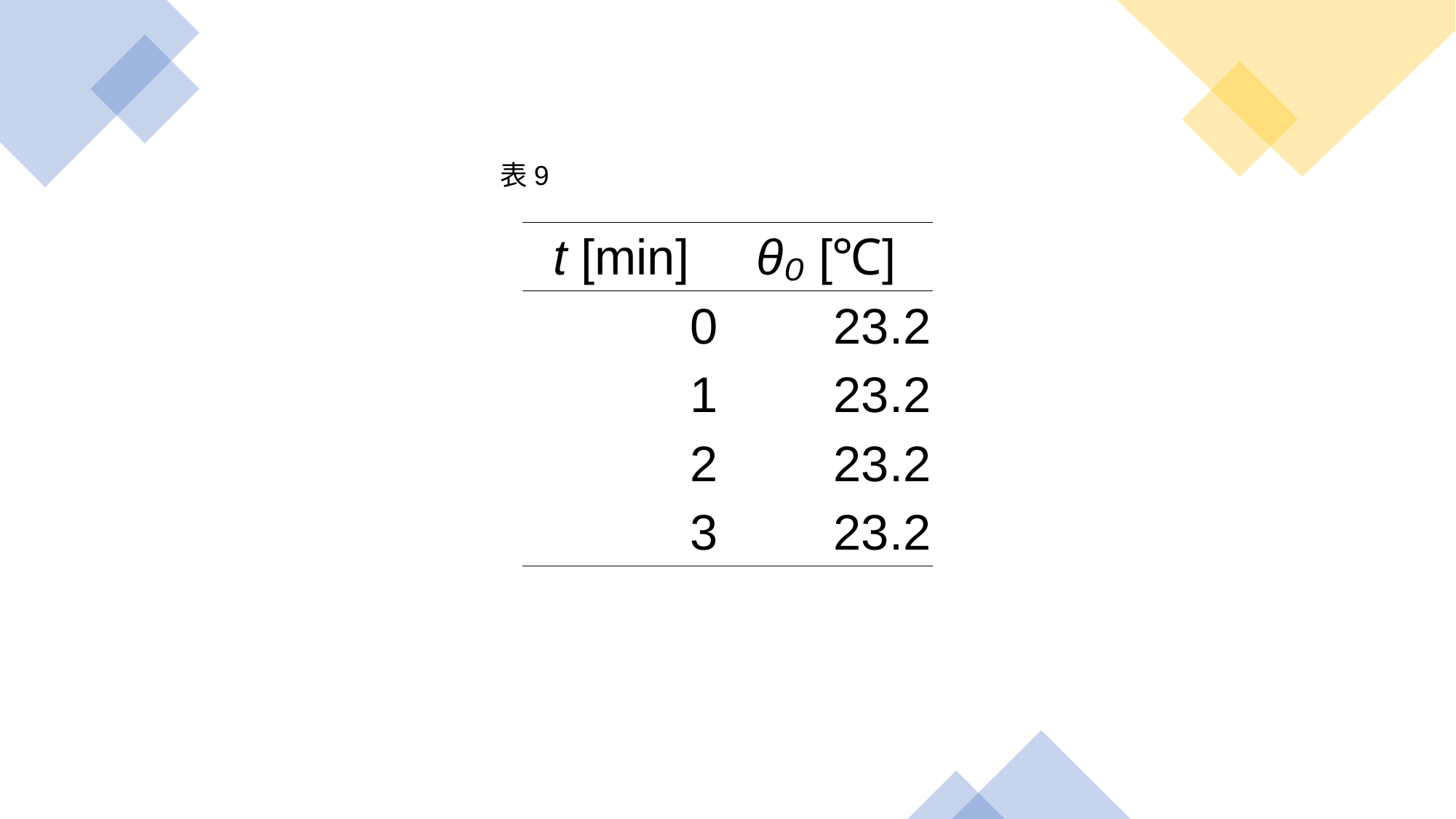

表9
| t [min] | θ₀ [℃] |
| --- | --- |
| 0 | 23.2 |
| 1 | 23.2 |
| 2 | 23.2 |
| 3 | 23.2 |